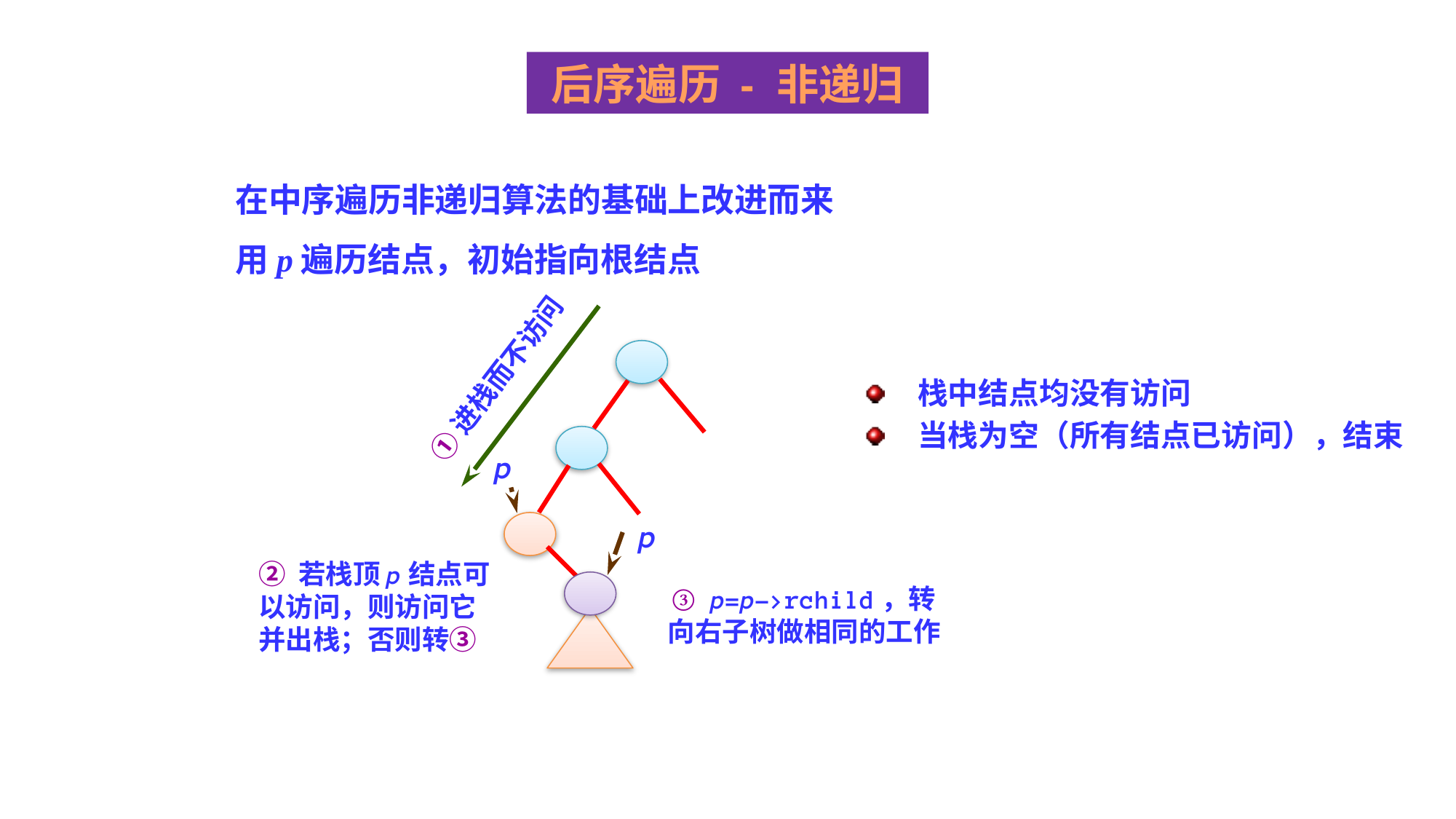

后序遍历 - 非递归
在中序遍历非递归算法的基础上改进而来

①进栈而不访问
用p遍历结点，初始指向根结点

栈中结点均没有访问
当栈为空（所有结点已访问），结束

p

p

③ p=p->rchild，转向右子树做相同的工作

② 若栈顶p结点可以访问，则访问它并出栈；否则转③